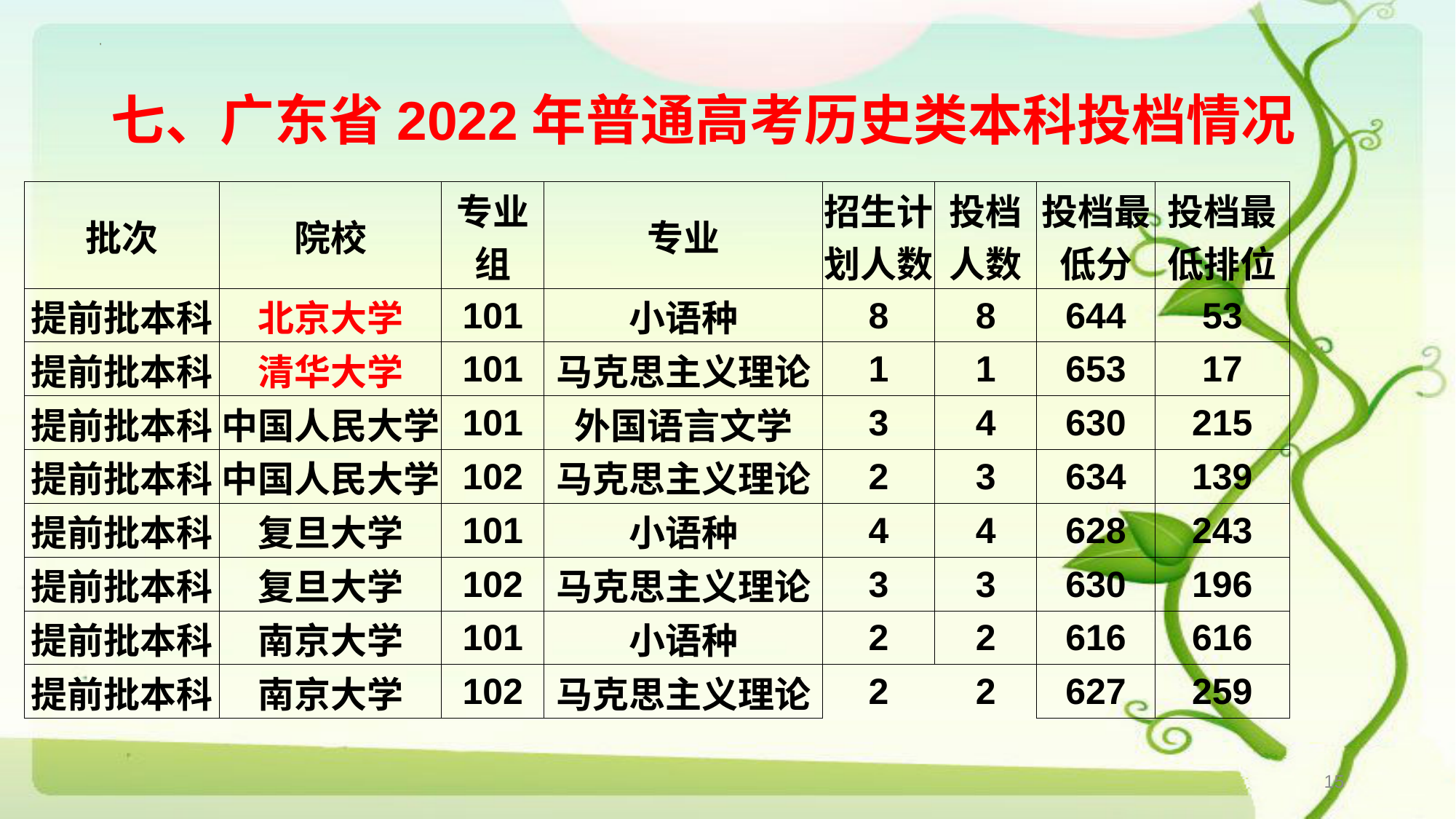

# 七、广东省2022年普通高考历史类本科投档情况
| 批次 | 院校 | 专业组 | 专业 | 招生计划人数 | 投档人数 | 投档最低分 | 投档最低排位 |
| --- | --- | --- | --- | --- | --- | --- | --- |
| 提前批本科 | 北京大学 | 101 | 小语种 | 8 | 8 | 644 | 53 |
| 提前批本科 | 清华大学 | 101 | 马克思主义理论 | 1 | 1 | 653 | 17 |
| 提前批本科 | 中国人民大学 | 101 | 外国语言文学 | 3 | 4 | 630 | 215 |
| 提前批本科 | 中国人民大学 | 102 | 马克思主义理论 | 2 | 3 | 634 | 139 |
| 提前批本科 | 复旦大学 | 101 | 小语种 | 4 | 4 | 628 | 243 |
| 提前批本科 | 复旦大学 | 102 | 马克思主义理论 | 3 | 3 | 630 | 196 |
| 提前批本科 | 南京大学 | 101 | 小语种 | 2 | 2 | 616 | 616 |
| 提前批本科 | 南京大学 | 102 | 马克思主义理论 | 2 | 2 | 627 | 259 |
15